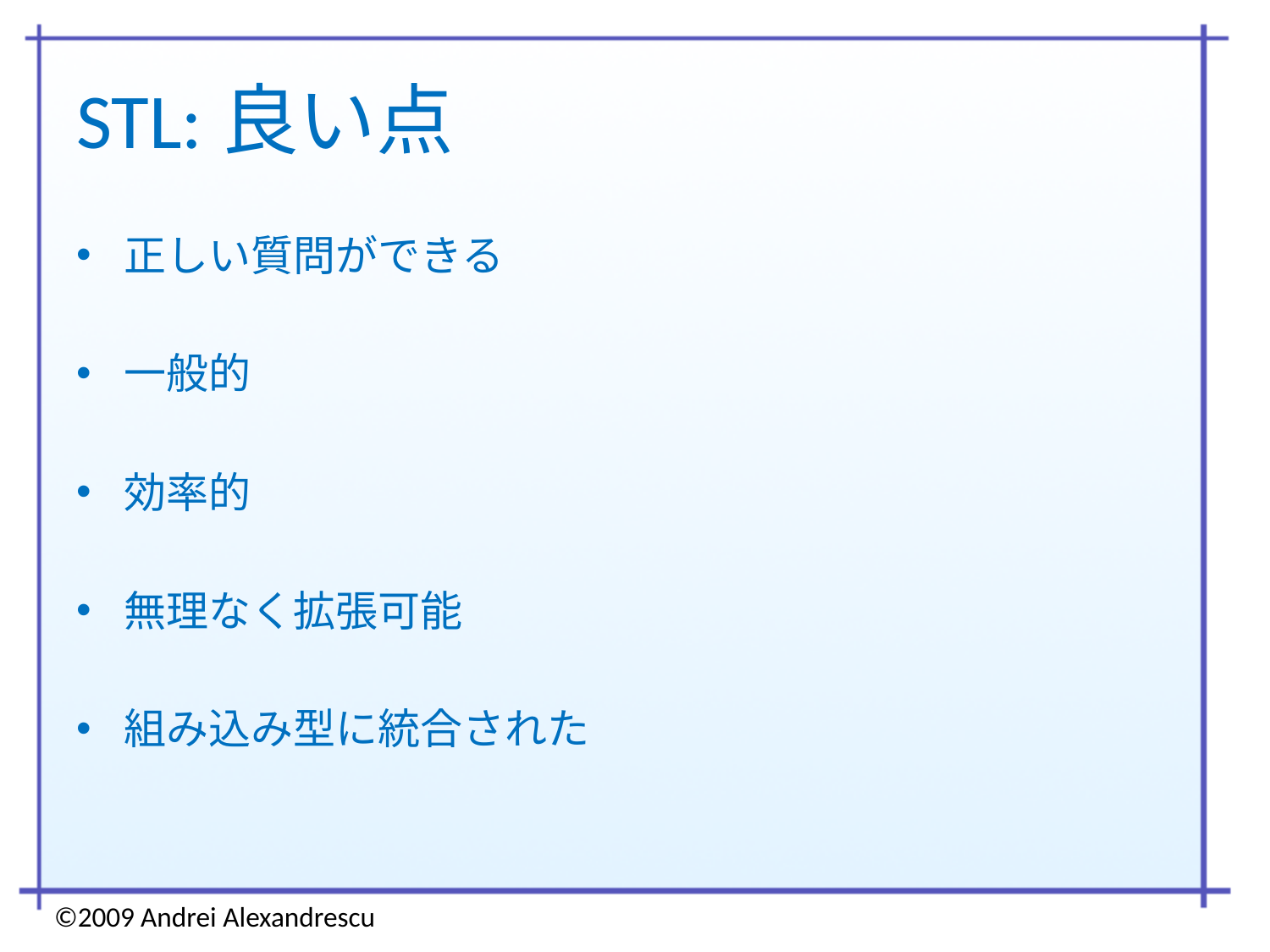

# STL:良い点
正しい質問ができる

一般的

効率的

無理なく拡張可能

組み込み型に統合された
©2009 Andrei Alexandrescu